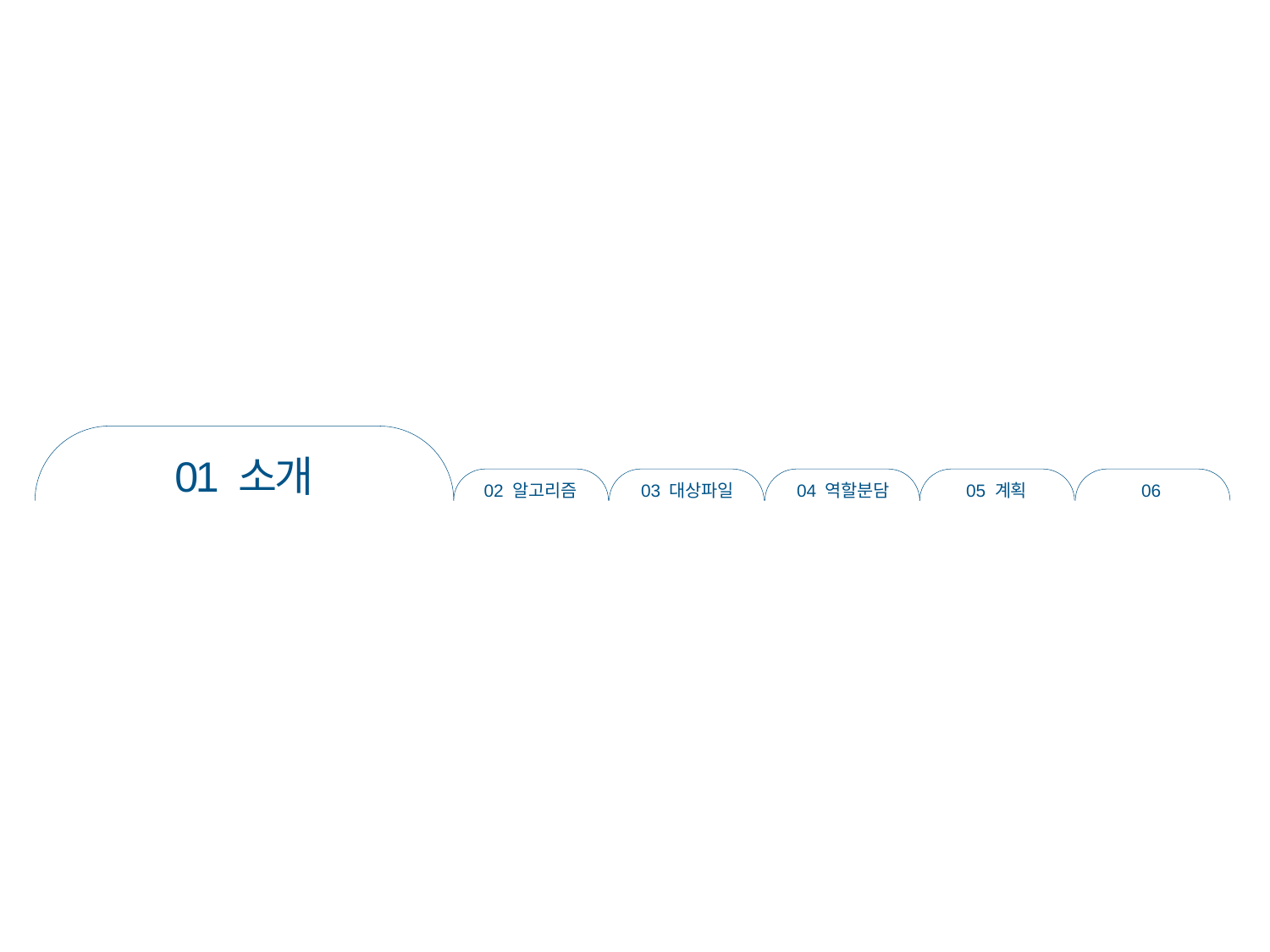

01 소개
02 알고리즘
03 대상파일
04 역할분담
05 계획
06